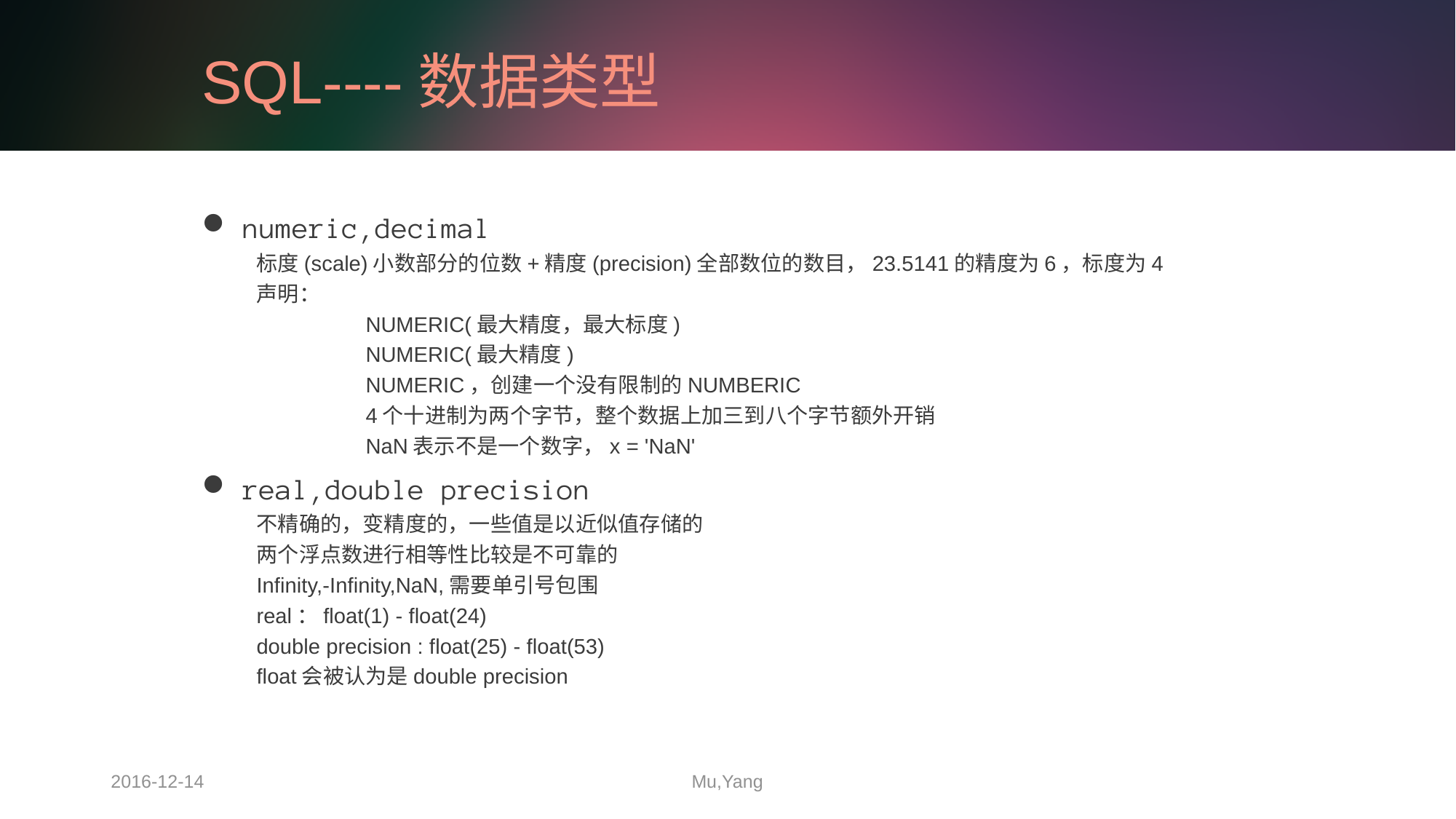

# SQL----数据类型
numeric,decimal
标度(scale)小数部分的位数+精度(precision)全部数位的数目，23.5141的精度为6，标度为4
声明：
	NUMERIC(最大精度，最大标度)
	NUMERIC(最大精度)
	NUMERIC，创建一个没有限制的NUMBERIC
	4个十进制为两个字节，整个数据上加三到八个字节额外开销
	NaN表示不是一个数字，x = 'NaN'
real,double precision
不精确的，变精度的，一些值是以近似值存储的
两个浮点数进行相等性比较是不可靠的
Infinity,-Infinity,NaN,需要单引号包围
real：float(1) - float(24)
double precision : float(25) - float(53)
float会被认为是double precision

2016-12-14
Mu,Yang
67